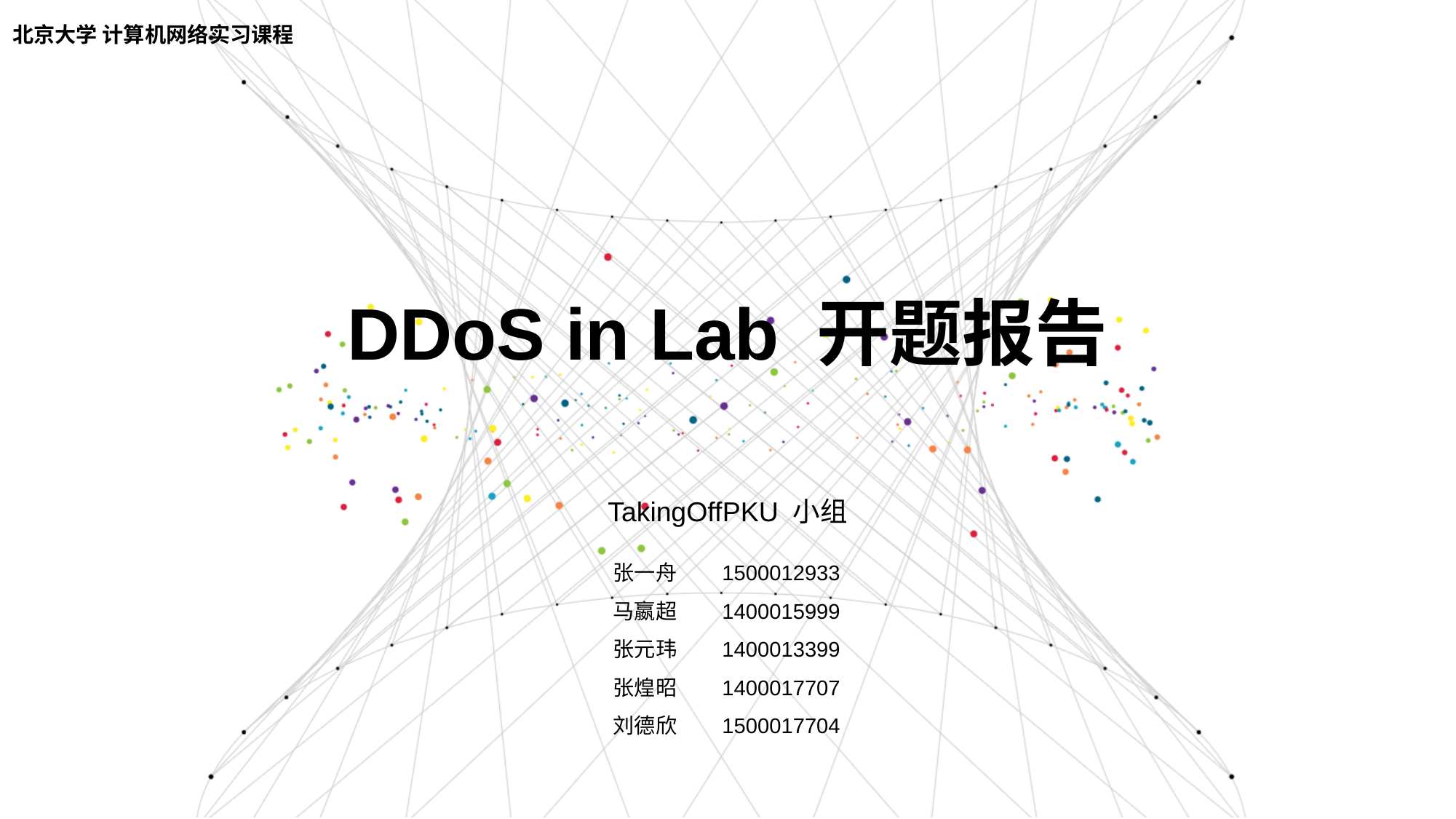

北京大学 计算机网络实习课程
DDoS in Lab 开题报告
TakingOffPKU 小组
张一舟	1500012933
马嬴超	1400015999
张元玮	1400013399
张煌昭	1400017707
刘德欣	1500017704